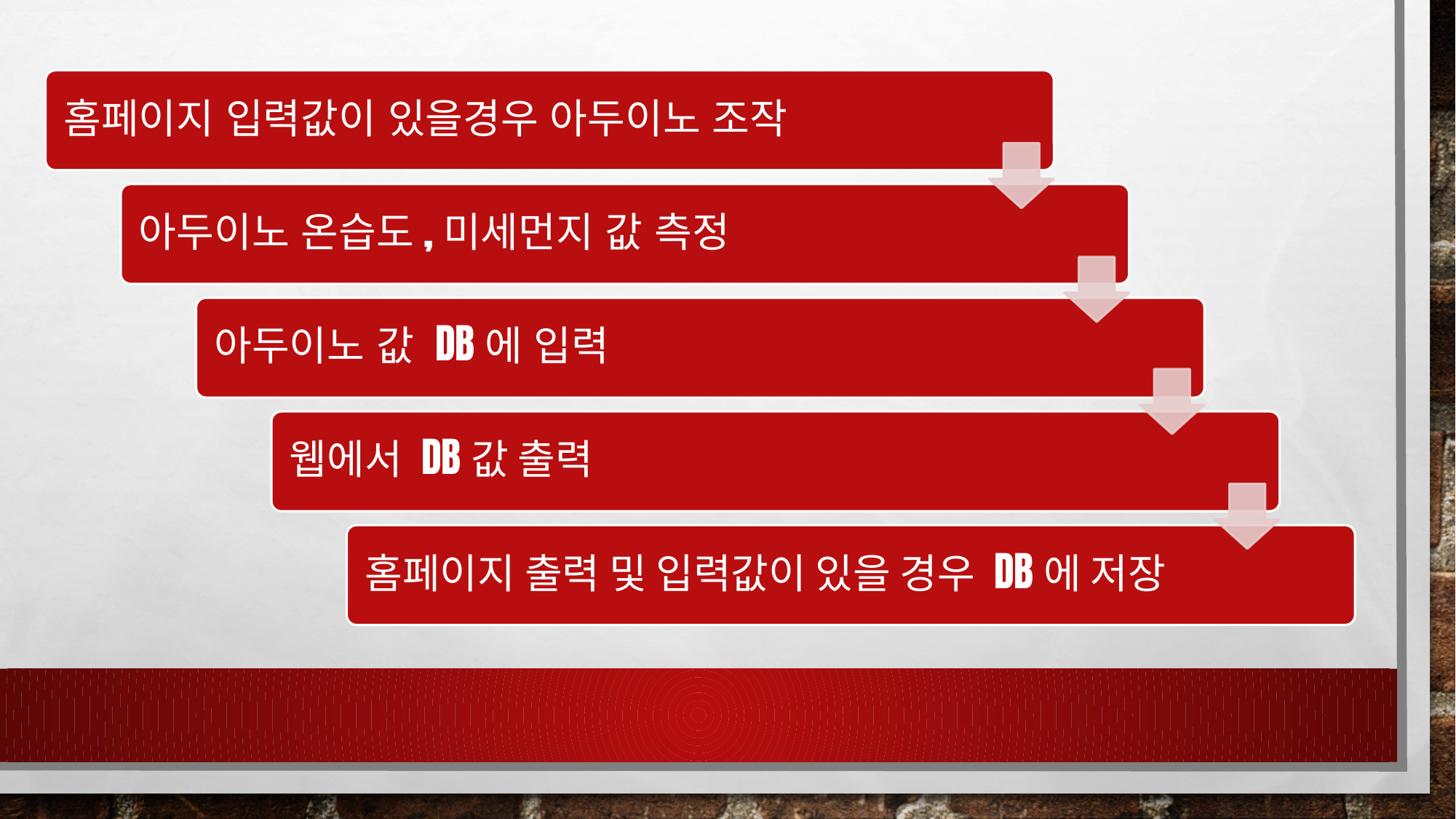

홈페이지 입력값이 있을경우 아두이노 조작
아두이노 온습도,미세먼지 값 측정
아두이노 값 DB에 입력
웹에서 DB값 출력
홈페이지 출력 및 입력값이 있을 경우 DB에 저장